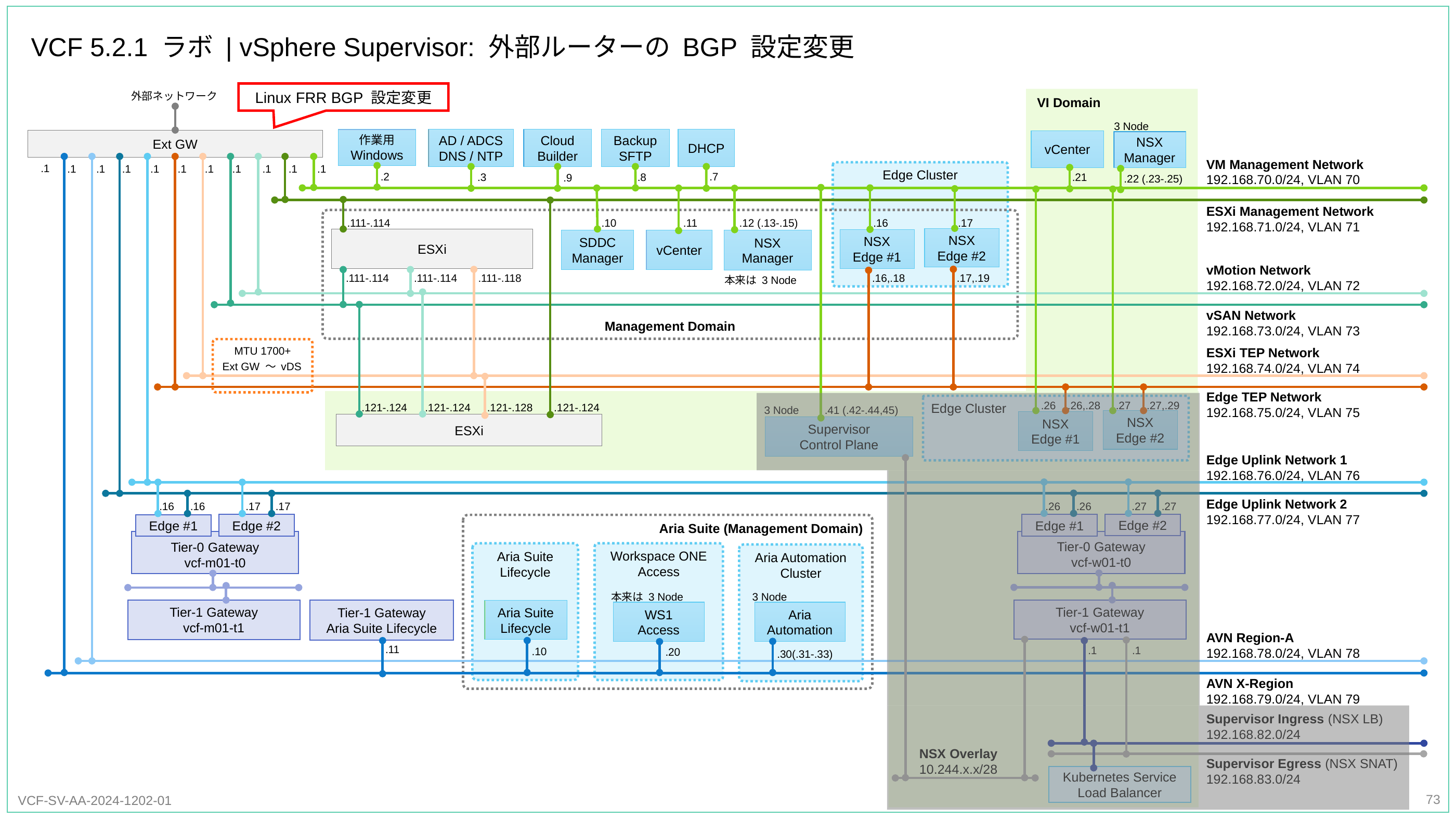

# VCF 5.2.1 ラボ | vSphere Supervisor: 外部ルーターの BGP 設定変更
Linux FRR BGP 設定変更

73